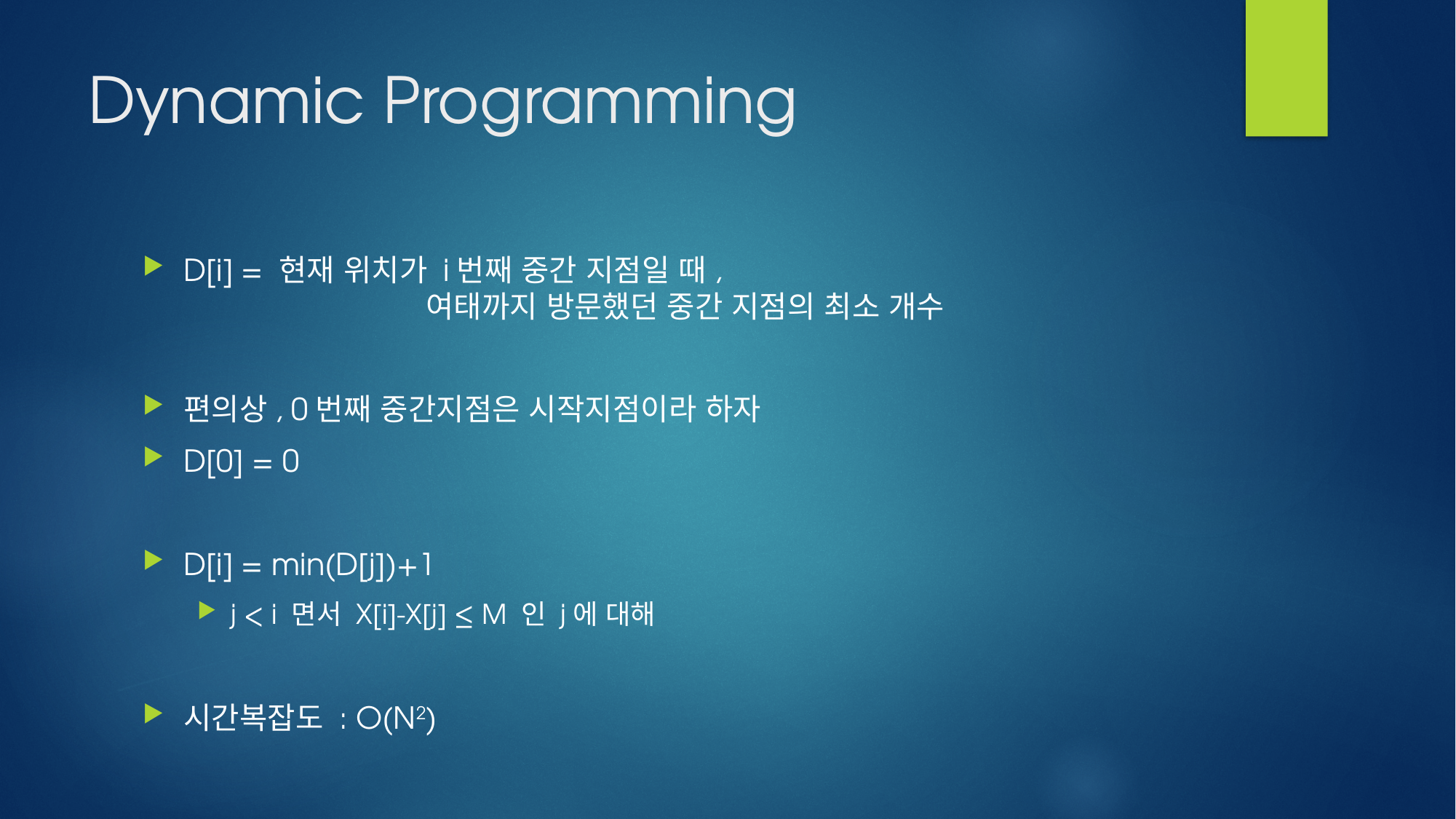

# Dynamic Programming
D[i] = 현재 위치가 i번째 중간 지점일 때,
		  여태까지 방문했던 중간 지점의 최소 개수

편의상, 0번째 중간지점은 시작지점이라 하자
D[0] = 0

D[i] = min(D[j])+1
j < i 면서 X[i]-X[j] ≤ M 인 j에 대해

시간복잡도 : O(N2)